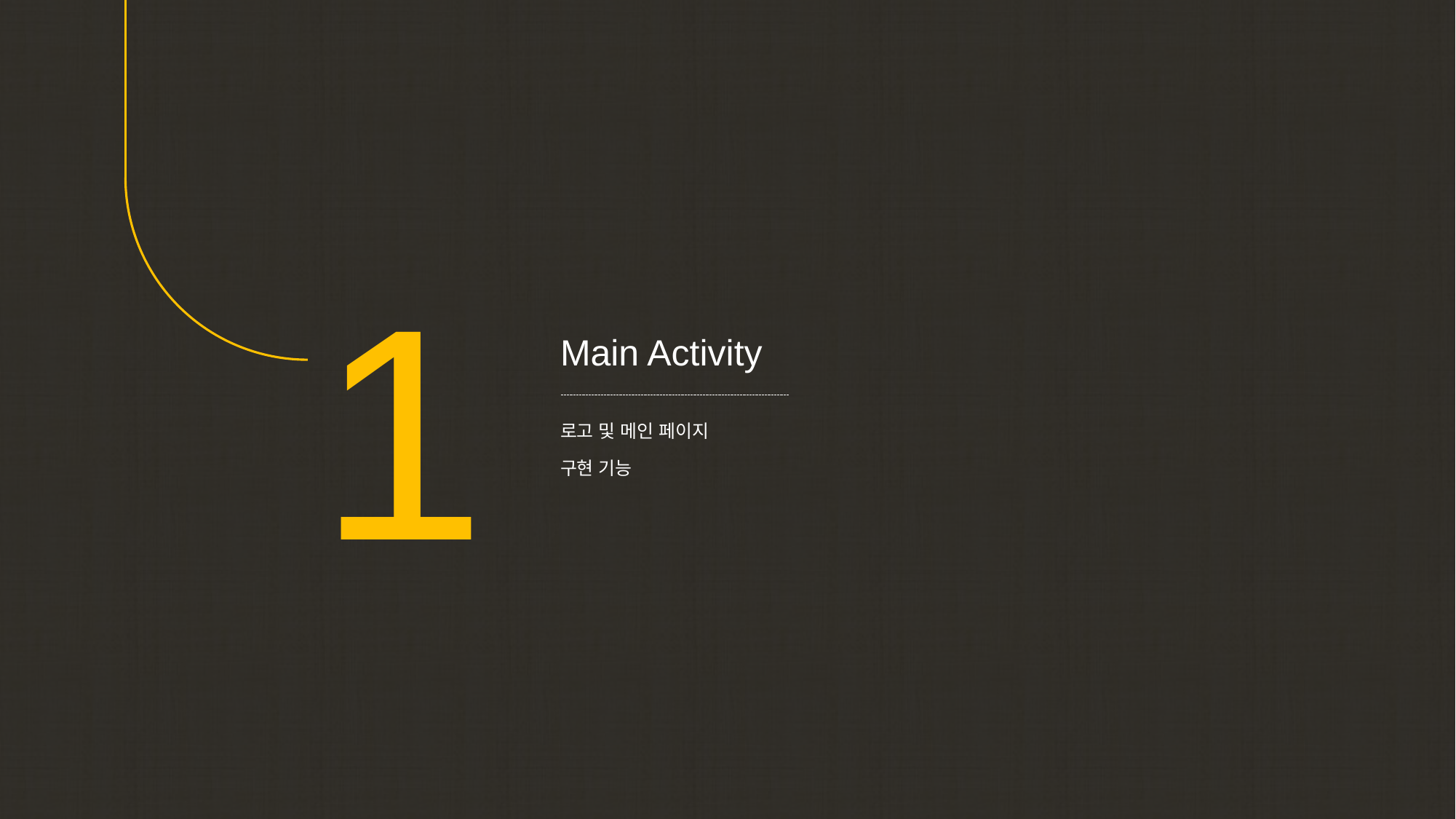

1
Main Activity
로고 및 메인 페이지
구현 기능